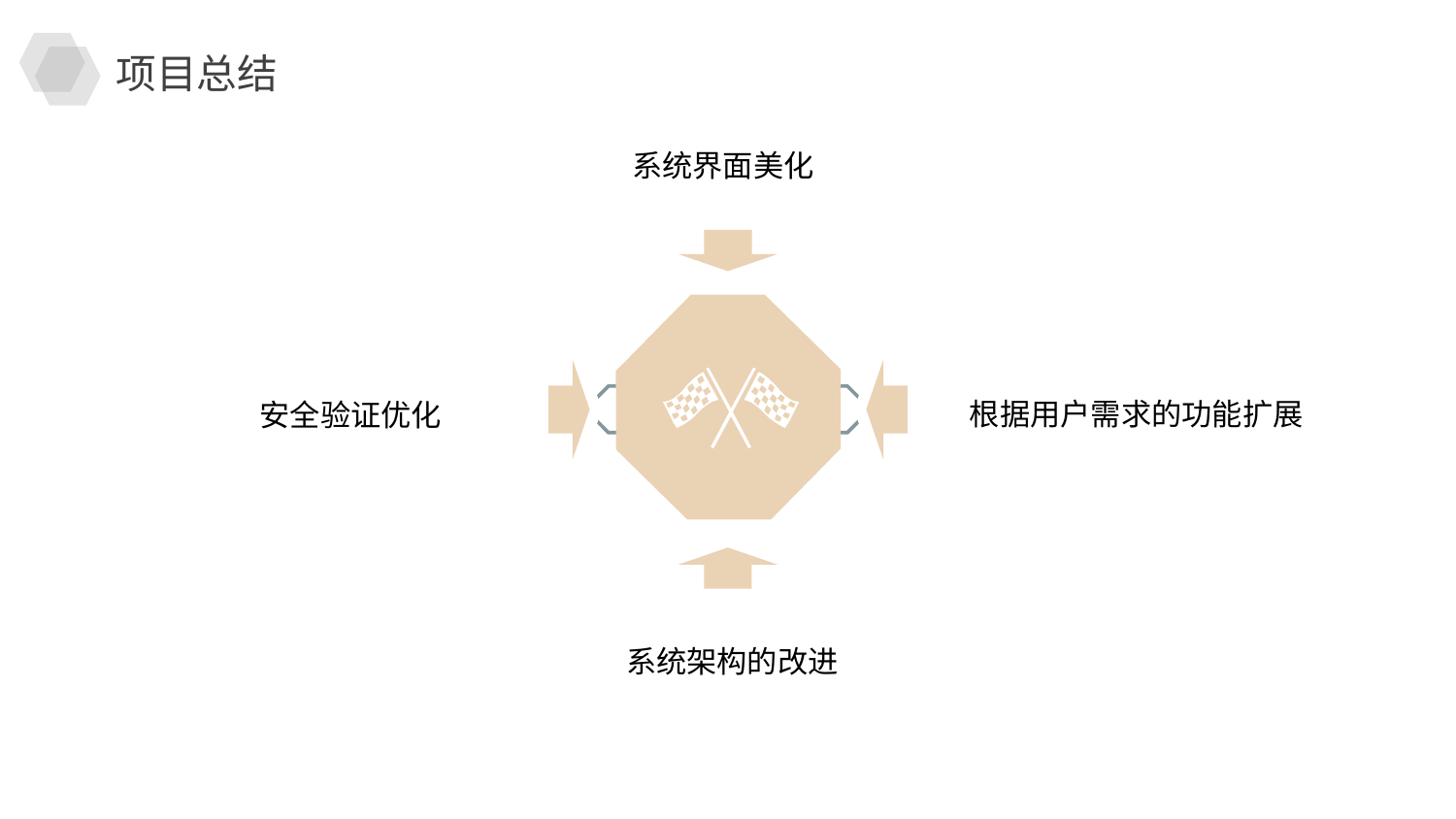

项目总结
系统界面美化

根据用户需求的功能扩展
安全验证优化

系统架构的改进